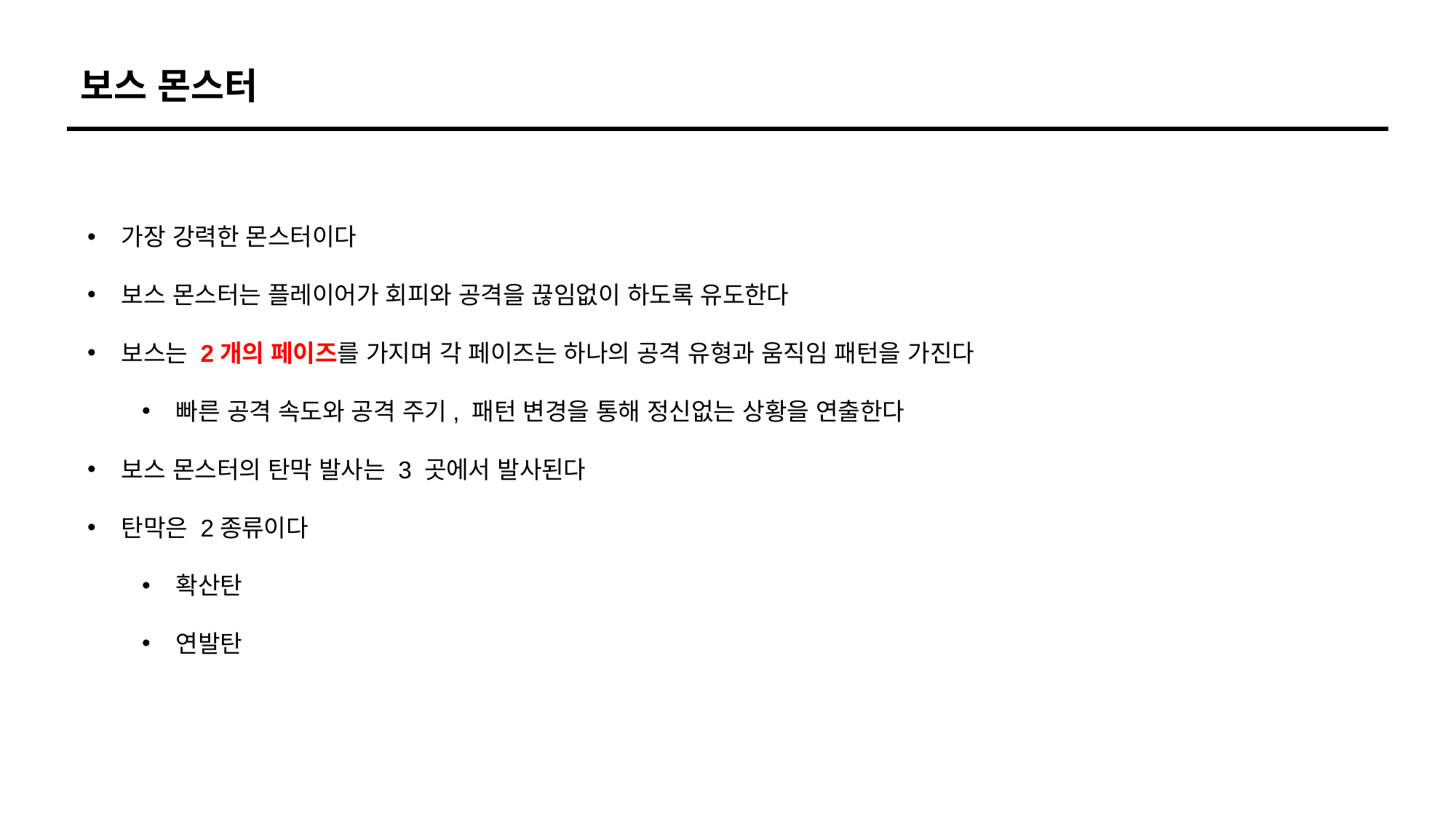

보스 몬스터
가장 강력한 몬스터이다
보스 몬스터는 플레이어가 회피와 공격을 끊임없이 하도록 유도한다
보스는 2개의 페이즈를 가지며 각 페이즈는 하나의 공격 유형과 움직임 패턴을 가진다
빠른 공격 속도와 공격 주기, 패턴 변경을 통해 정신없는 상황을 연출한다
보스 몬스터의 탄막 발사는 3 곳에서 발사된다
탄막은 2종류이다
확산탄
연발탄